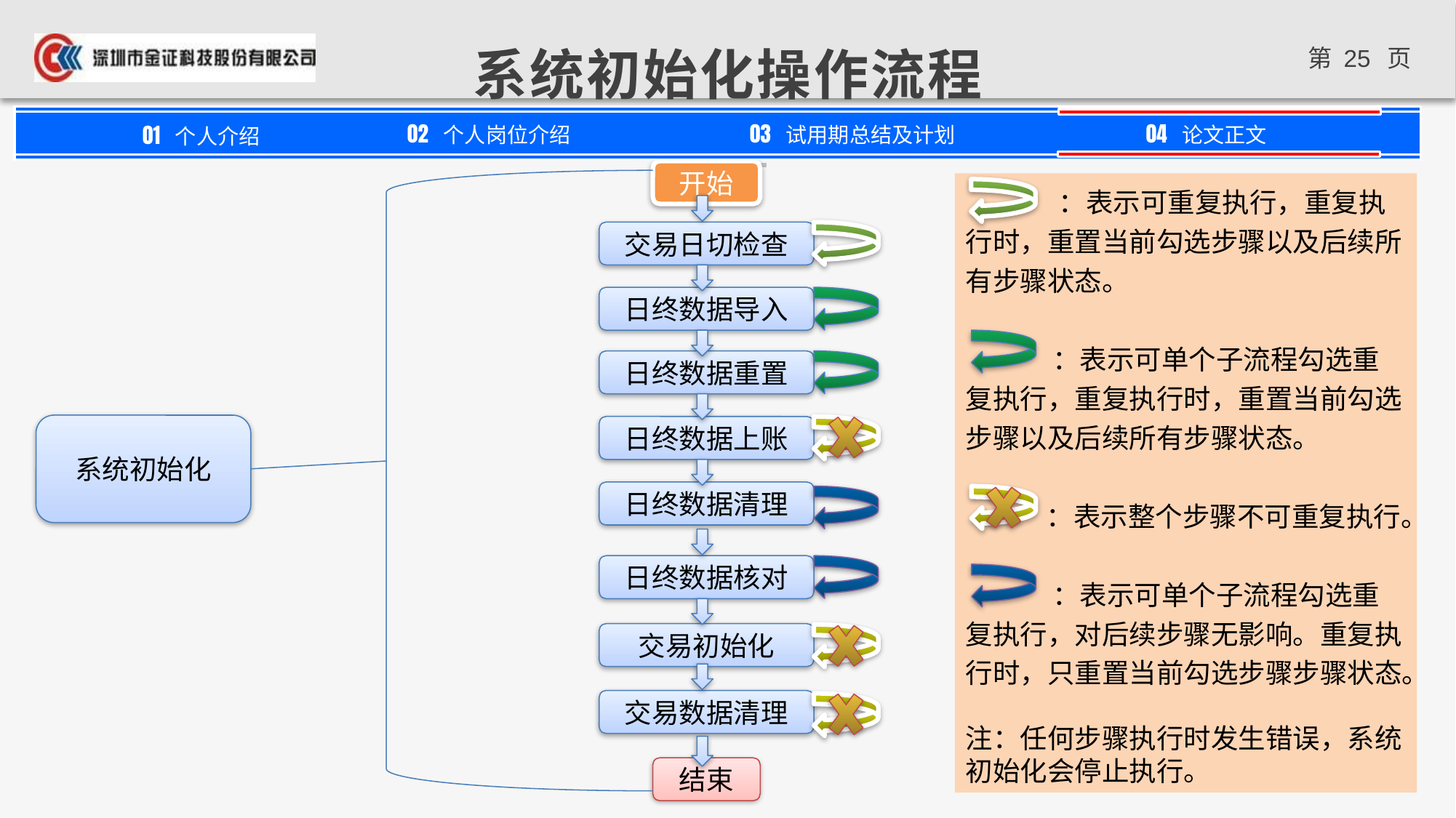

系统初始化操作流程

开始

              ：表示可重复执行，重复执行时，重置当前勾选步骤以及后续所有步骤状态。

             ：表示可单个子流程勾选重复执行，重复执行时，重置当前勾选步骤以及后续所有步骤状态。

            ：表示整个步骤不可重复执行。

             ：表示可单个子流程勾选重复执行，对后续步骤无影响。重复执行时，只重置当前勾选步骤步骤状态。

注：任何步骤执行时发生错误，系统初始化会停止执行。

交易日切检查

日终数据导入

日终数据重置

系统初始化
日终数据上账

日终数据清理

日终数据核对

交易初始化

交易数据清理

结束